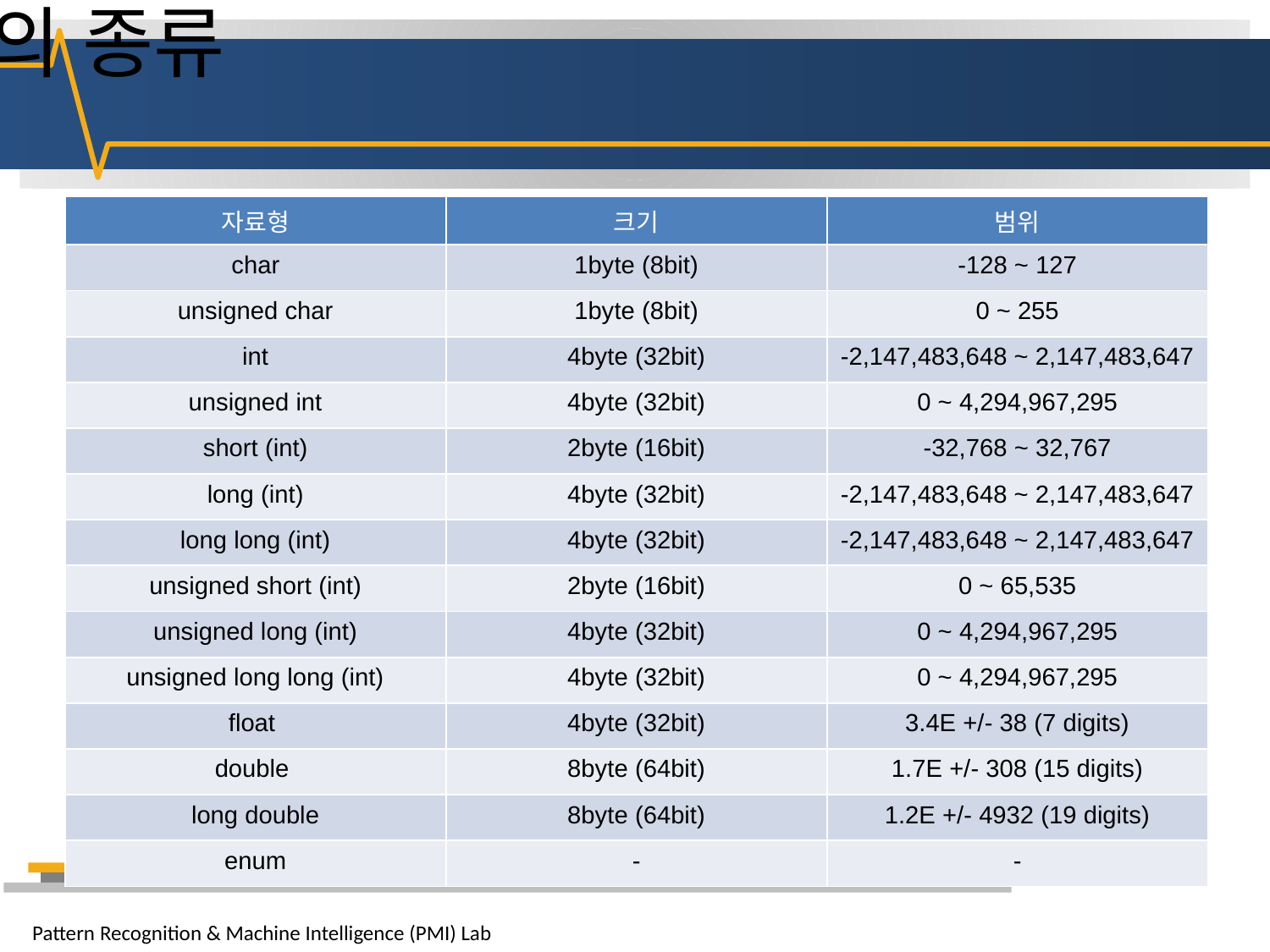

# 자료형의 종류
| 자료형 | 크기 | 범위 |
| --- | --- | --- |
| char | 1byte (8bit) | -128 ~ 127 |
| unsigned char | 1byte (8bit) | 0 ~ 255 |
| int | 4byte (32bit) | -2,147,483,648 ~ 2,147,483,647 |
| unsigned int | 4byte (32bit) | 0 ~ 4,294,967,295 |
| short (int) | 2byte (16bit) | -32,768 ~ 32,767 |
| long (int) | 4byte (32bit) | -2,147,483,648 ~ 2,147,483,647 |
| long long (int) | 4byte (32bit) | -2,147,483,648 ~ 2,147,483,647 |
| unsigned short (int) | 2byte (16bit) | 0 ~ 65,535 |
| unsigned long (int) | 4byte (32bit) | 0 ~ 4,294,967,295 |
| unsigned long long (int) | 4byte (32bit) | 0 ~ 4,294,967,295 |
| float | 4byte (32bit) | 3.4E +/- 38 (7 digits) |
| double | 8byte (64bit) | 1.7E +/- 308 (15 digits) |
| long double | 8byte (64bit) | 1.2E +/- 4932 (19 digits) |
| enum | - | - |